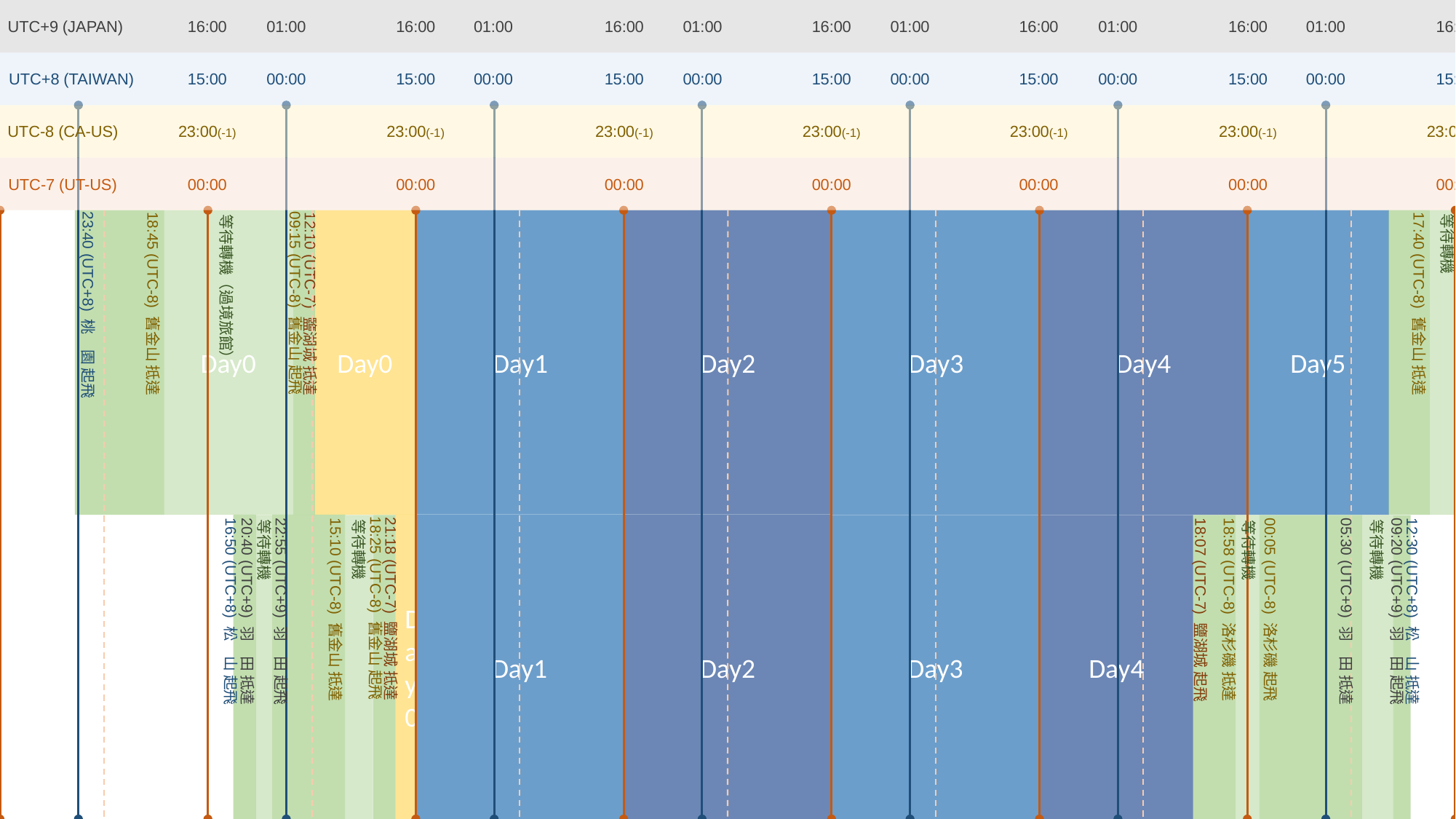

UTC+9 (JAPAN)
16:00
01:00
16:00
01:00
16:00
01:00
16:00
01:00
16:00
01:00
16:00
01:00
16:00
01:00

UTC+8 (TAIWAN)
15:00
00:00
15:00
00:00
15:00
00:00
15:00
00:00
15:00
00:00
15:00
00:00
15:00
00:00

UTC-8 (CA-US)
23:00(-1)
23:00(-1)
23:00(-1)
23:00(-1)
23:00(-1)
23:00(-1)
23:00(-1)

UTC-7 (UT-US)
00:00
00:00
00:00
00:00
00:00
00:00
00:00
Day0

Day0

Day3
Day4
Day5

Day1
Day2
等待轉機
等待轉機（過境旅館）
00:05 (UTC-8) 舊金山 起飛
12:10 (UTC-7) 鹽湖城 抵達
06:00 (UTC+8) 桃　園 抵達
23:40 (UTC+8) 桃　園 起飛
09:15 (UTC-8) 舊金山 起飛
18:45 (UTC-8) 舊金山 抵達
17:40 (UTC-8) 舊金山 抵達

Day1
Day2
Day0

Day3
Day4

等待轉機
等待轉機
等待轉機
等待轉機
21:18 (UTC-7) 鹽湖城 抵達
00:05 (UTC-8) 洛杉磯 起飛
18:25 (UTC-8) 舊金山 起飛
18:07 (UTC-7) 鹽湖城 起飛
16:50 (UTC+8) 松　山 起飛
20:40 (UTC+9) 羽　田 抵達
15:10 (UTC-8) 舊金山 抵達
12:30 (UTC+8) 松　山 抵達
22:55 (UTC+9) 羽　田 起飛
18:58 (UTC-8) 洛杉磯 抵達
09:20 (UTC+9) 羽　田 起飛
05:30 (UTC+9) 羽　田 抵達